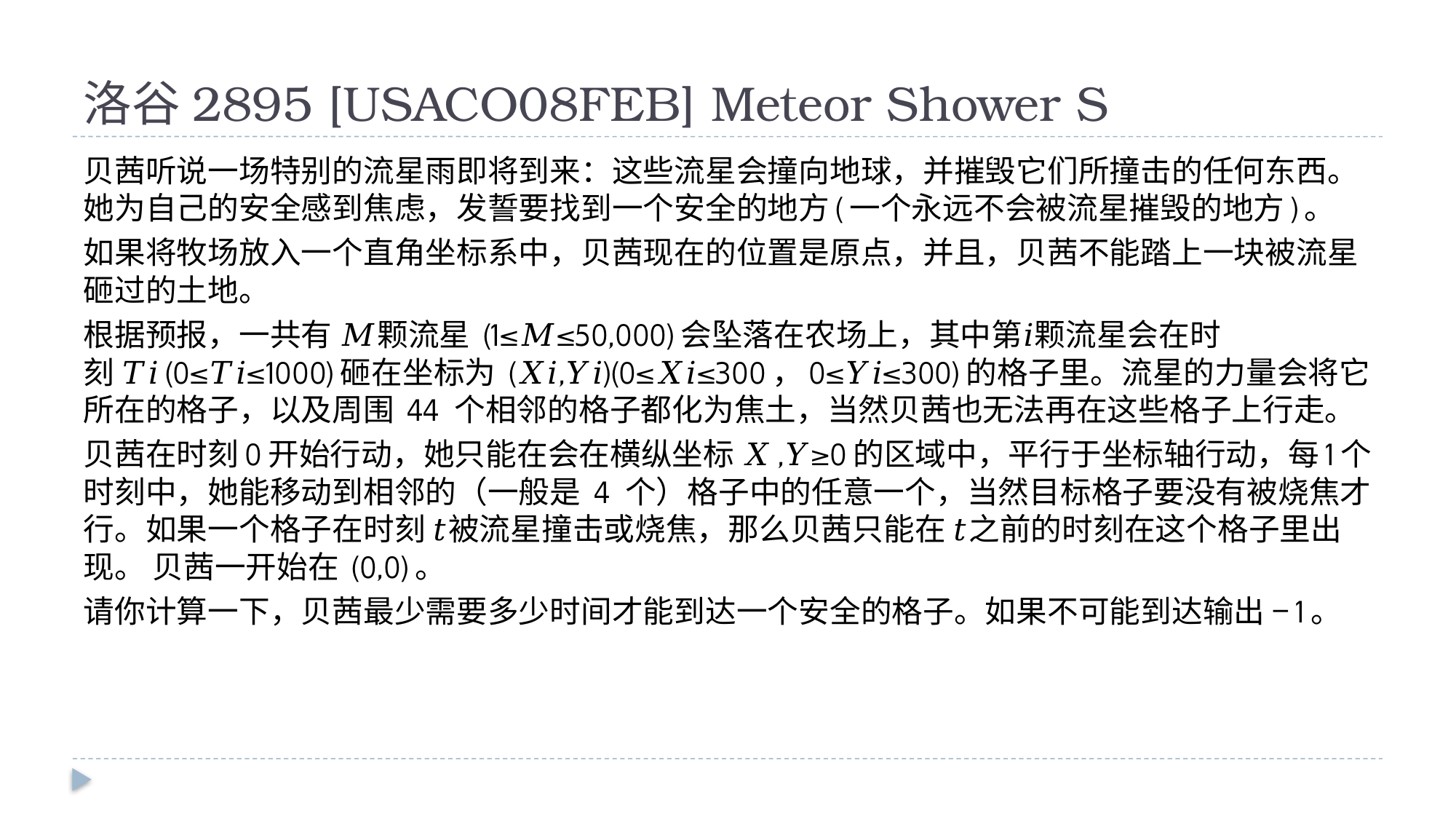

# 洛谷2895 [USACO08FEB] Meteor Shower S
贝茜听说一场特别的流星雨即将到来：这些流星会撞向地球，并摧毁它们所撞击的任何东西。她为自己的安全感到焦虑，发誓要找到一个安全的地方(一个永远不会被流星摧毁的地方)。
如果将牧场放入一个直角坐标系中，贝茜现在的位置是原点，并且，贝茜不能踏上一块被流星砸过的土地。
根据预报，一共有 𝑀颗流星 (1≤𝑀≤50,000)会坠落在农场上，其中第𝑖颗流星会在时刻 𝑇𝑖(0≤𝑇𝑖≤1000)砸在坐标为 (𝑋𝑖,𝑌𝑖)(0≤𝑋𝑖≤300，0≤𝑌𝑖≤300)的格子里。流星的力量会将它所在的格子，以及周围 44 个相邻的格子都化为焦土，当然贝茜也无法再在这些格子上行走。
贝茜在时刻0开始行动，她只能在会在横纵坐标 𝑋,𝑌≥0的区域中，平行于坐标轴行动，每1个时刻中，她能移动到相邻的（一般是 4 个）格子中的任意一个，当然目标格子要没有被烧焦才行。如果一个格子在时刻 𝑡被流星撞击或烧焦，那么贝茜只能在 𝑡之前的时刻在这个格子里出现。 贝茜一开始在 (0,0)。
请你计算一下，贝茜最少需要多少时间才能到达一个安全的格子。如果不可能到达输出 −1。